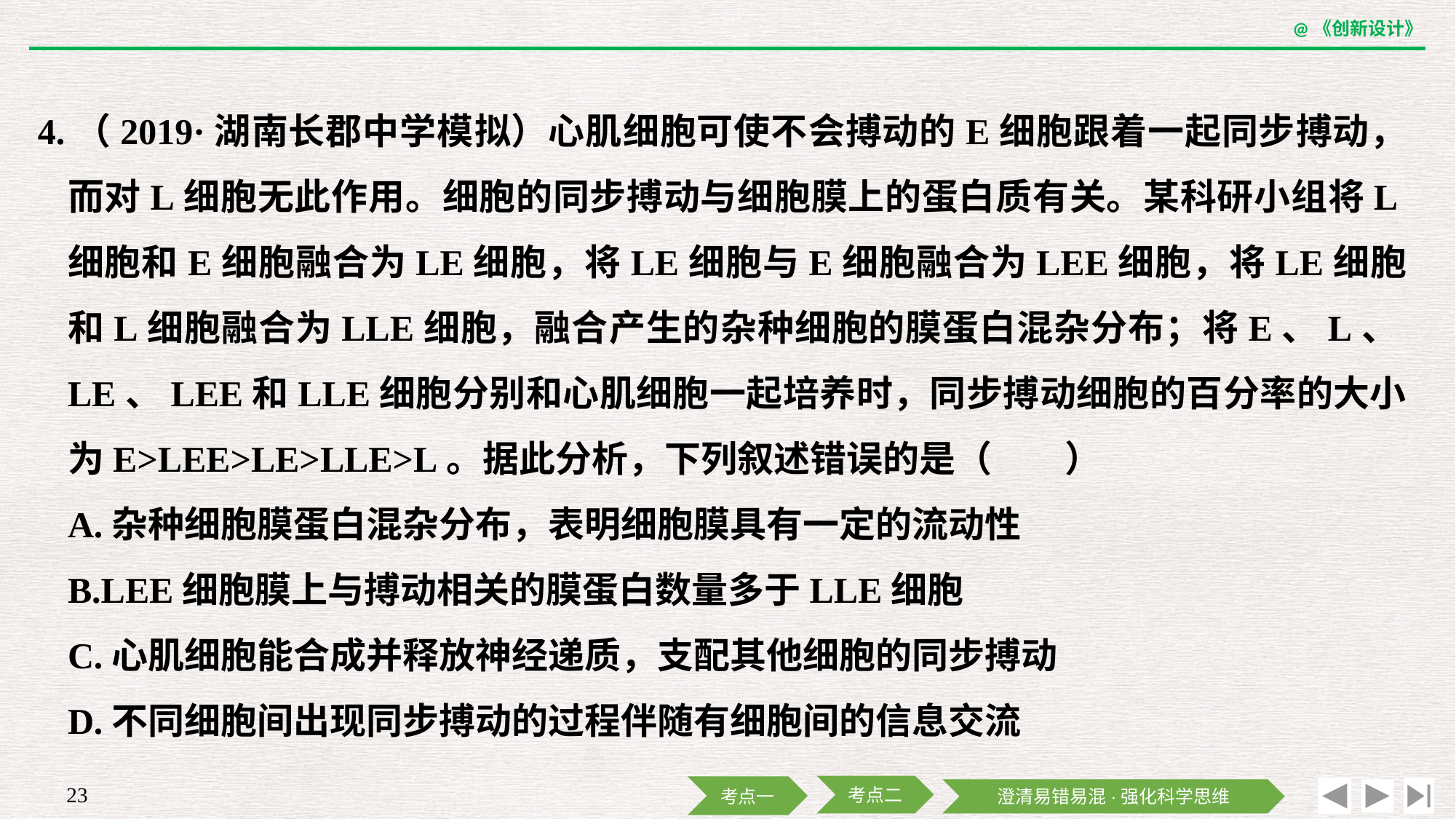

4.（2019·湖南长郡中学模拟）心肌细胞可使不会搏动的E细胞跟着一起同步搏动，而对L细胞无此作用。细胞的同步搏动与细胞膜上的蛋白质有关。某科研小组将L细胞和E细胞融合为LE细胞，将LE细胞与E细胞融合为LEE细胞，将LE细胞和L细胞融合为LLE细胞，融合产生的杂种细胞的膜蛋白混杂分布；将E、L、LE、LEE和LLE细胞分别和心肌细胞一起培养时，同步搏动细胞的百分率的大小为E>LEE>LE>LLE>L。据此分析，下列叙述错误的是（　　）
A.杂种细胞膜蛋白混杂分布，表明细胞膜具有一定的流动性
B.LEE细胞膜上与搏动相关的膜蛋白数量多于LLE细胞
C.心肌细胞能合成并释放神经递质，支配其他细胞的同步搏动
D.不同细胞间出现同步搏动的过程伴随有细胞间的信息交流